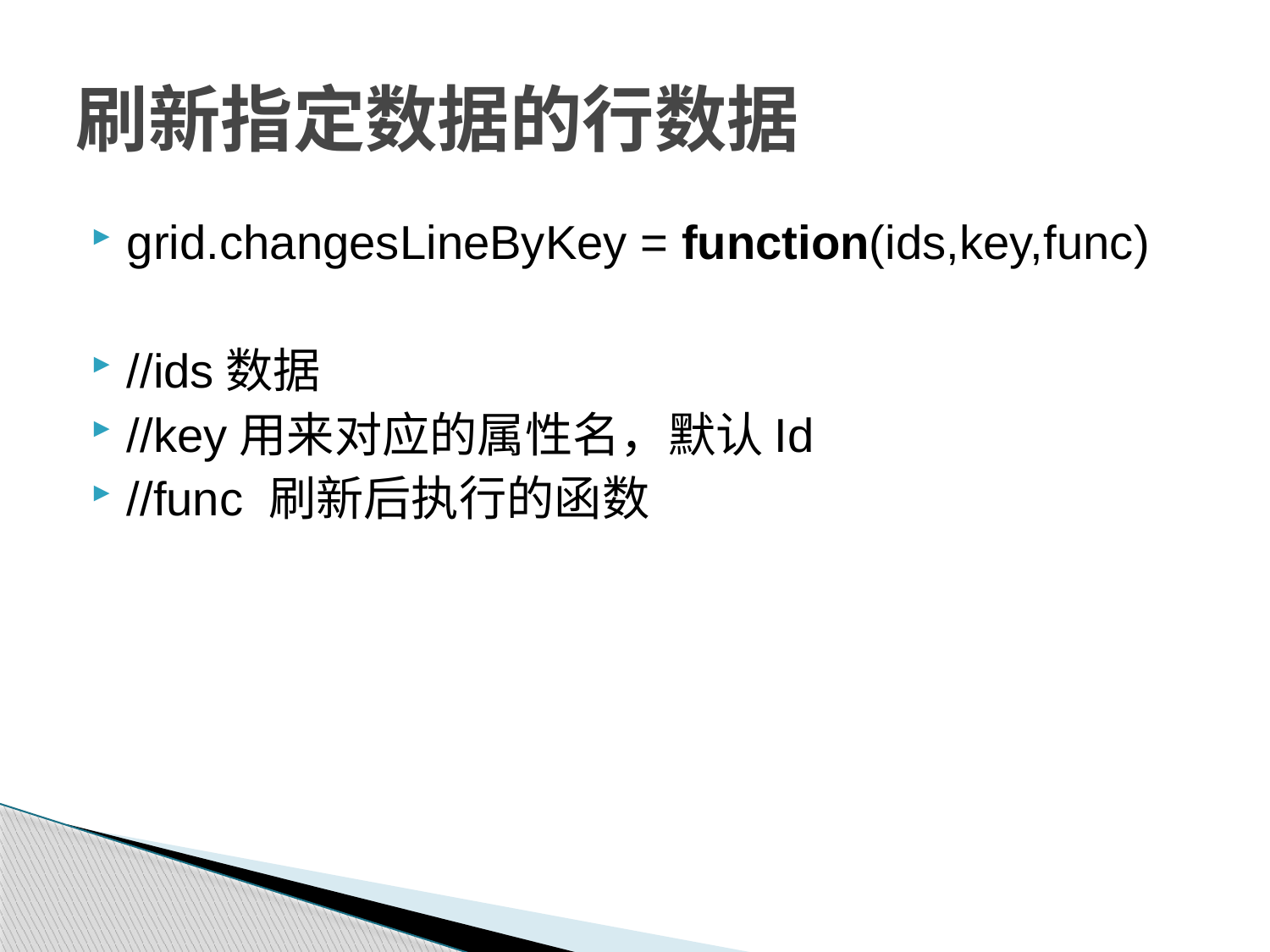

# 刷新指定数据的行数据
grid.changesLineByKey = function(ids,key,func)

//ids数据
//key用来对应的属性名，默认Id
//func 刷新后执行的函数